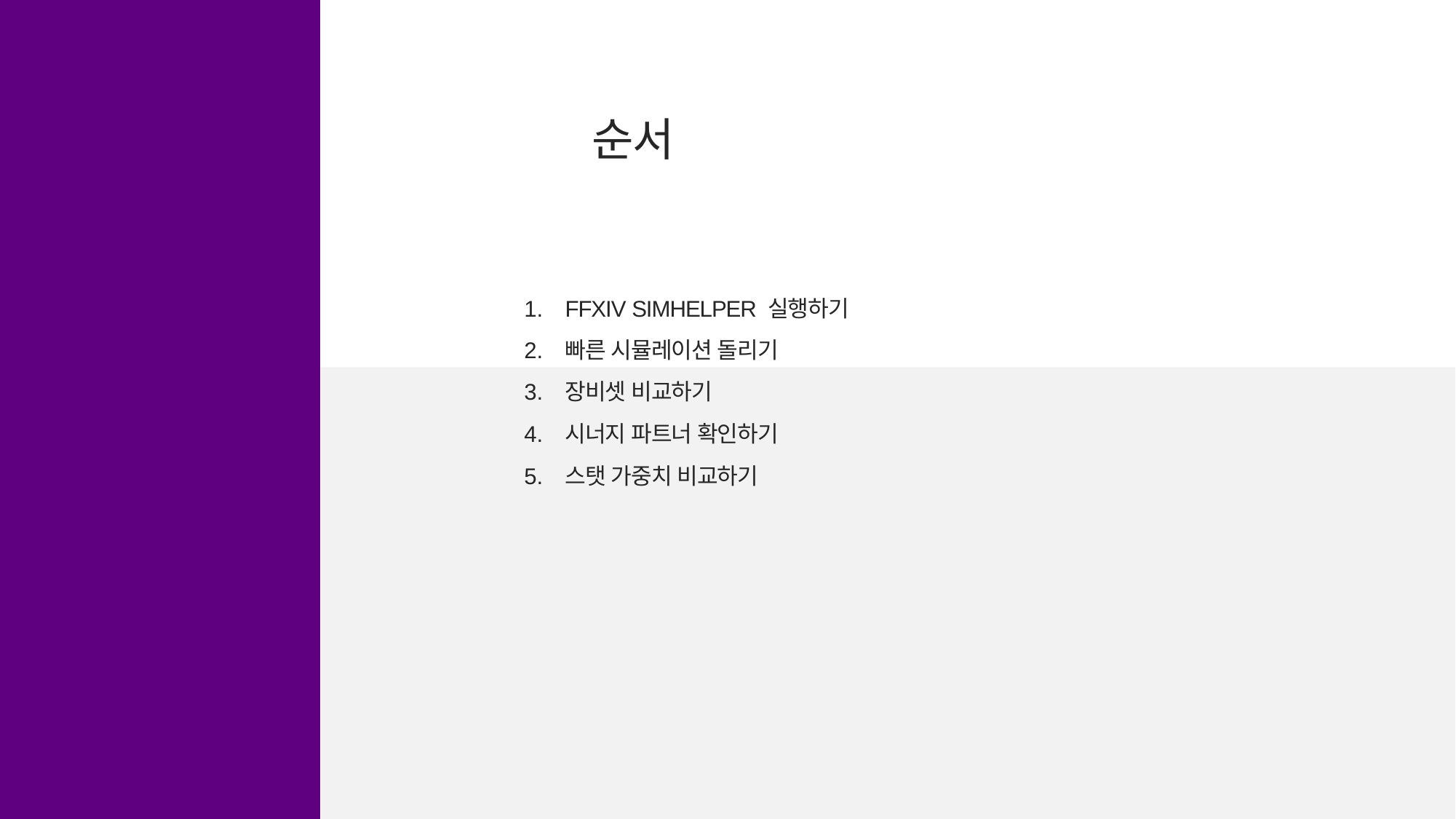

순서
FFXIV SIMHELPER 실행하기
빠른 시뮬레이션 돌리기
장비셋 비교하기
시너지 파트너 확인하기
스탯 가중치 비교하기